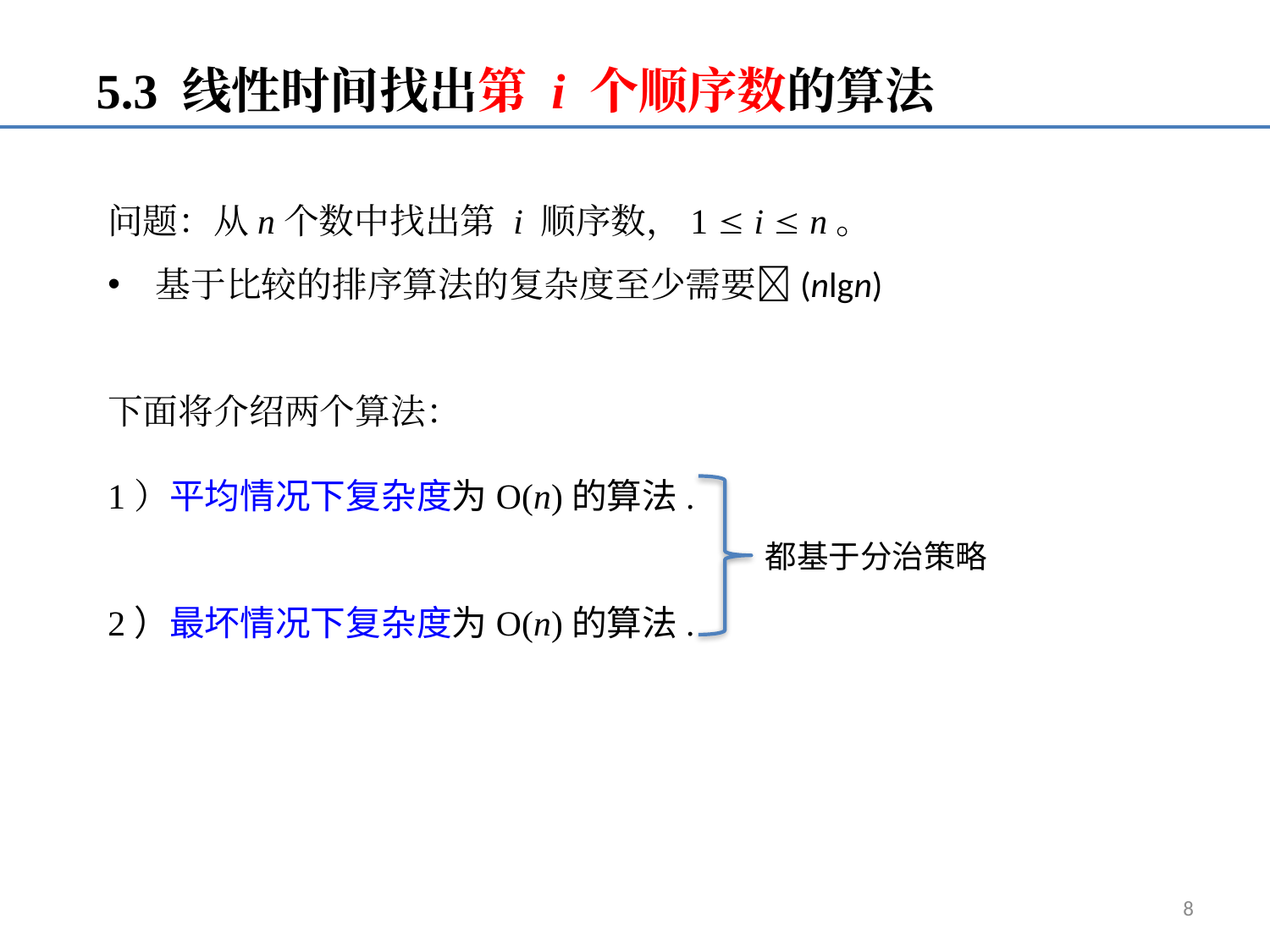

5.3 线性时间找出第 i 个顺序数的算法

问题：从n个数中找出第 i 顺序数，1 ≤ i ≤ n。
基于比较的排序算法的复杂度至少需要Θ(nlgn)

下面将介绍两个算法：

1）平均情况下复杂度为O(n)的算法.

2）最坏情况下复杂度为O(n)的算法.

都基于分治策略
8